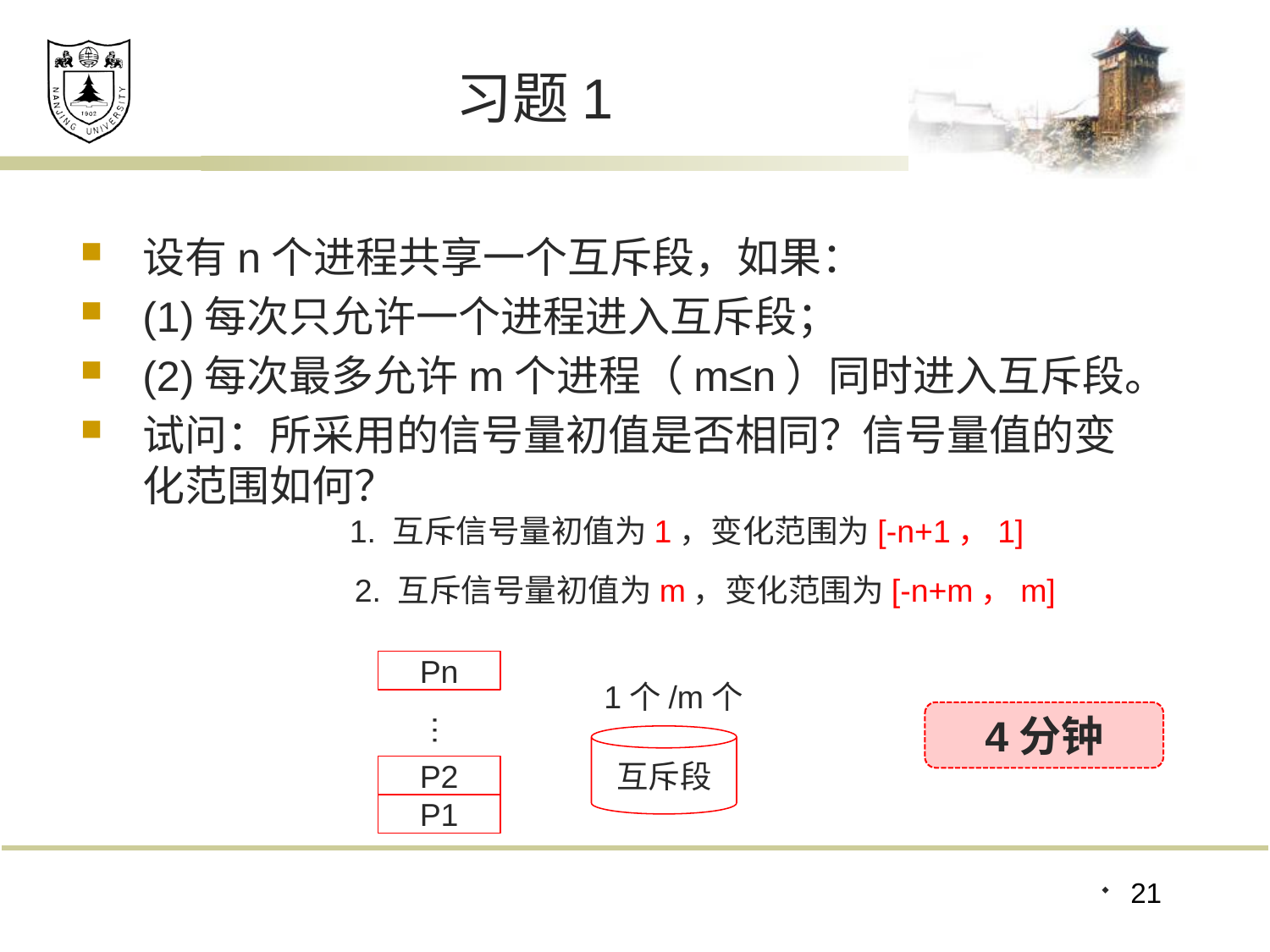

# 习题1
设有n个进程共享一个互斥段，如果：
(1)每次只允许一个进程进入互斥段；
(2)每次最多允许m个进程（m≤n）同时进入互斥段。
试问：所采用的信号量初值是否相同？信号量值的变化范围如何？
1. 互斥信号量初值为1，变化范围为[-n+1，1]
2. 互斥信号量初值为m，变化范围为[-n+m，m]
Pn
1个/m个
…
4分钟
互斥段
P2
P1
21